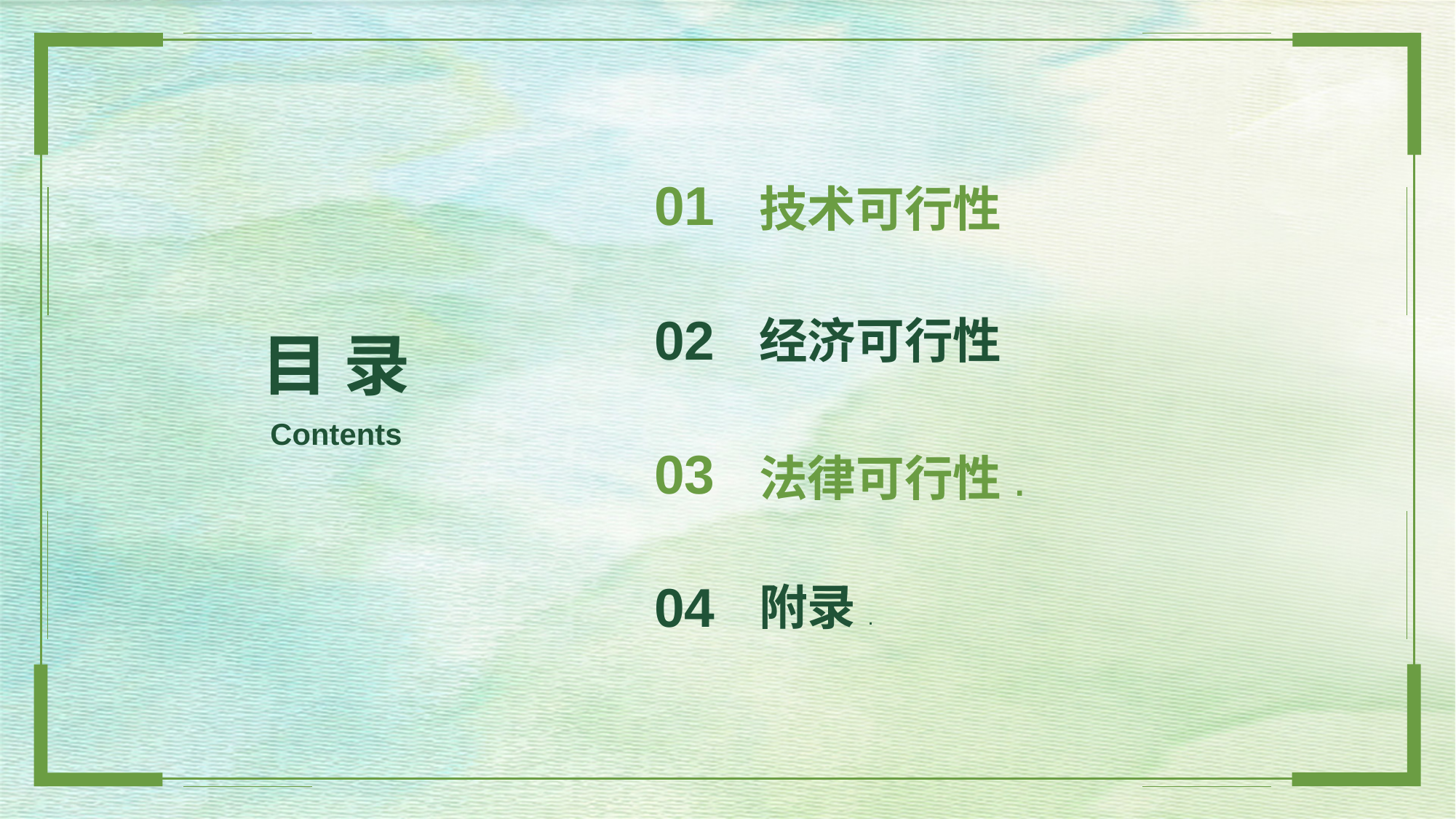

01
技术可行性
02
经济可行性
目 录
Contents
03
法律可行性.
04
附录.